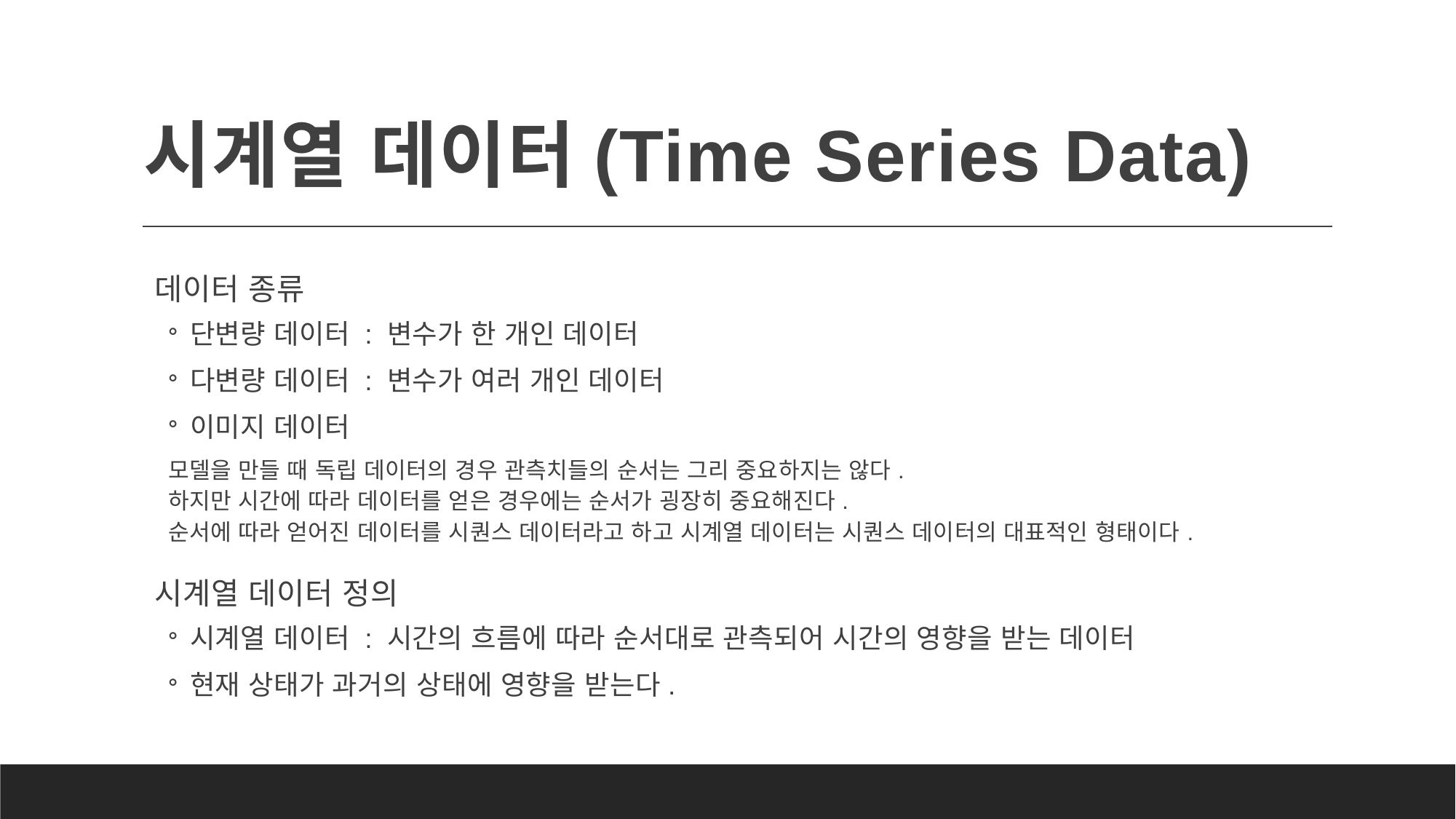

# 시계열 데이터(Time Series Data)
데이터 종류
단변량 데이터 : 변수가 한 개인 데이터
다변량 데이터 : 변수가 여러 개인 데이터
이미지 데이터
모델을 만들 때 독립 데이터의 경우 관측치들의 순서는 그리 중요하지는 않다.
하지만 시간에 따라 데이터를 얻은 경우에는 순서가 굉장히 중요해진다.
순서에 따라 얻어진 데이터를 시퀀스 데이터라고 하고 시계열 데이터는 시퀀스 데이터의 대표적인 형태이다.
시계열 데이터 정의
시계열 데이터 : 시간의 흐름에 따라 순서대로 관측되어 시간의 영향을 받는 데이터
현재 상태가 과거의 상태에 영향을 받는다.